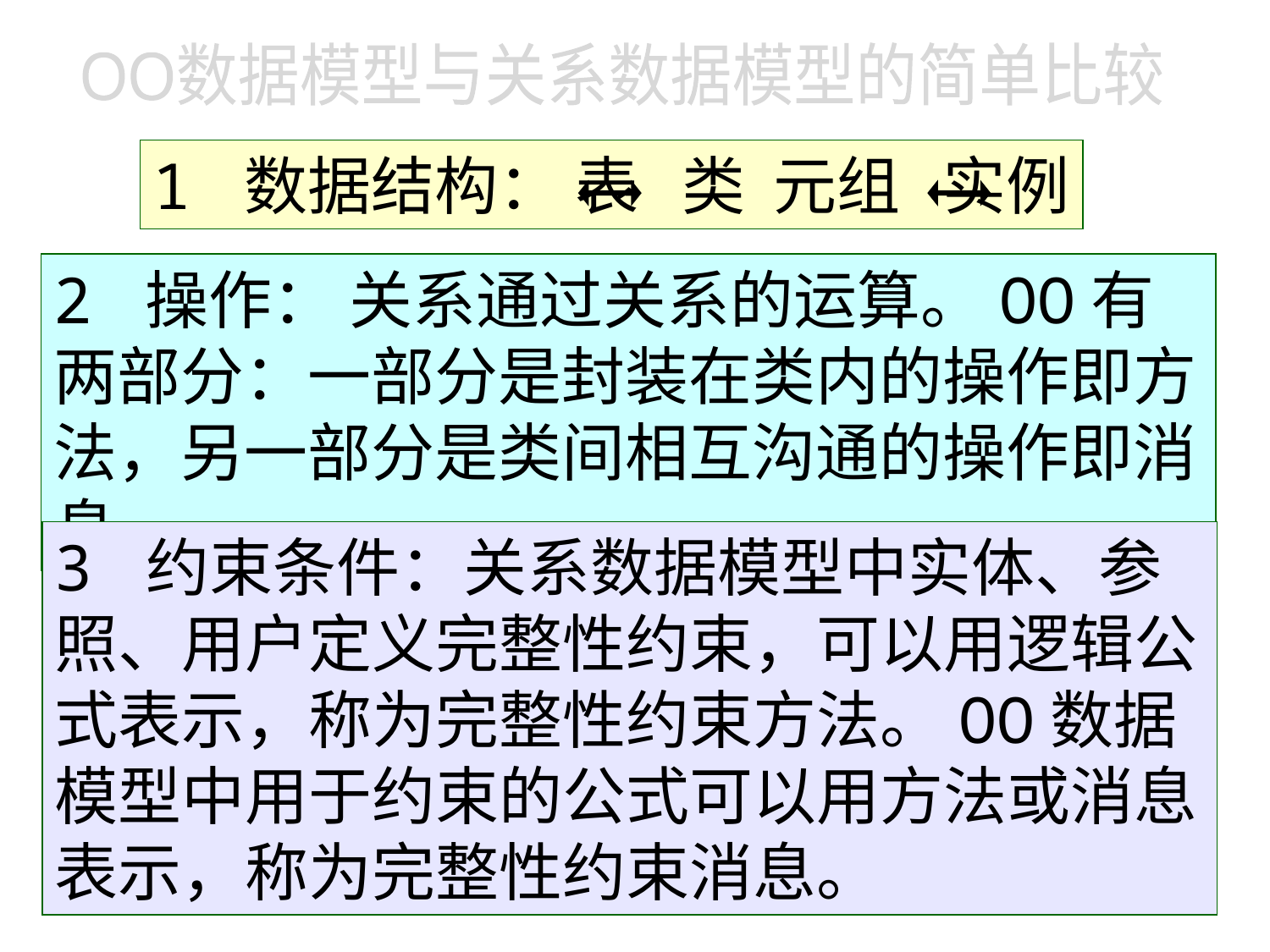

OO数据模型与关系数据模型的简单比较
1 数据结构： 表   类  元组   实例

2 操作： 关系通过关系的运算。OO有两部分：一部分是封装在类内的操作即方法，另一部分是类间相互沟通的操作即消息。
3 约束条件：关系数据模型中实体、参照、用户定义完整性约束，可以用逻辑公式表示，称为完整性约束方法。OO数据模型中用于约束的公式可以用方法或消息表示，称为完整性约束消息。
59